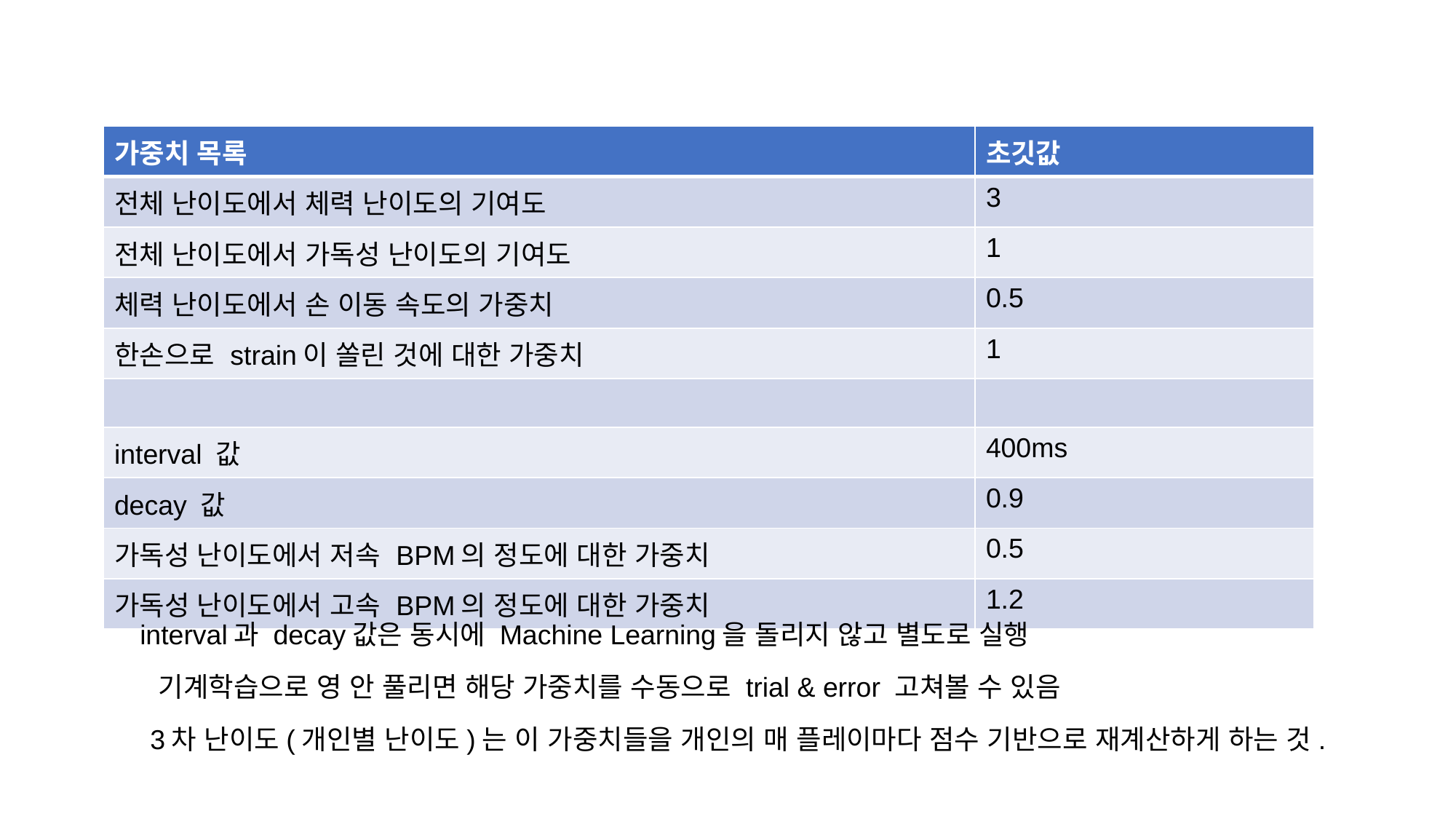

| 가중치 목록 | 초깃값 |
| --- | --- |
| 전체 난이도에서 체력 난이도의 기여도 | 3 |
| 전체 난이도에서 가독성 난이도의 기여도 | 1 |
| 체력 난이도에서 손 이동 속도의 가중치 | 0.5 |
| 한손으로 strain이 쏠린 것에 대한 가중치 | 1 |
|  |  |
| interval 값 | 400ms |
| decay 값 | 0.9 |
| 가독성 난이도에서 저속 BPM의 정도에 대한 가중치 | 0.5 |
| 가독성 난이도에서 고속 BPM의 정도에 대한 가중치 | 1.2 |
 interval과 decay값은 동시에 Machine Learning을 돌리지 않고 별도로 실행
기계학습으로 영 안 풀리면 해당 가중치를 수동으로 trial & error 고쳐볼 수 있음
3차 난이도(개인별 난이도)는 이 가중치들을 개인의 매 플레이마다 점수 기반으로 재계산하게 하는 것.